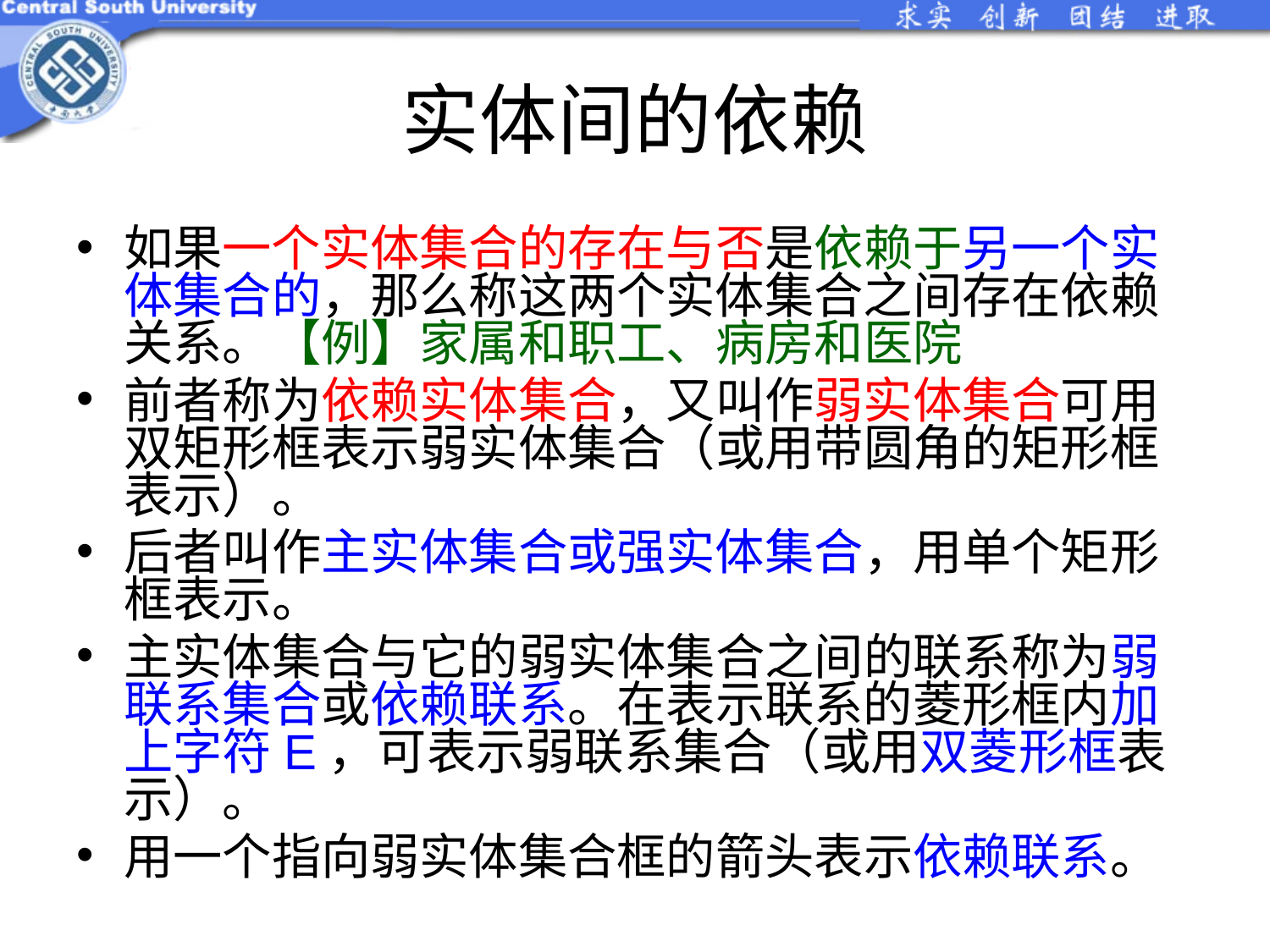

# 实体间的依赖
如果一个实体集合的存在与否是依赖于另一个实体集合的，那么称这两个实体集合之间存在依赖关系。【例】家属和职工、病房和医院
前者称为依赖实体集合，又叫作弱实体集合可用双矩形框表示弱实体集合（或用带圆角的矩形框表示）。
后者叫作主实体集合或强实体集合，用单个矩形框表示。
主实体集合与它的弱实体集合之间的联系称为弱联系集合或依赖联系。在表示联系的菱形框内加上字符E，可表示弱联系集合（或用双菱形框表示）。
用一个指向弱实体集合框的箭头表示依赖联系。